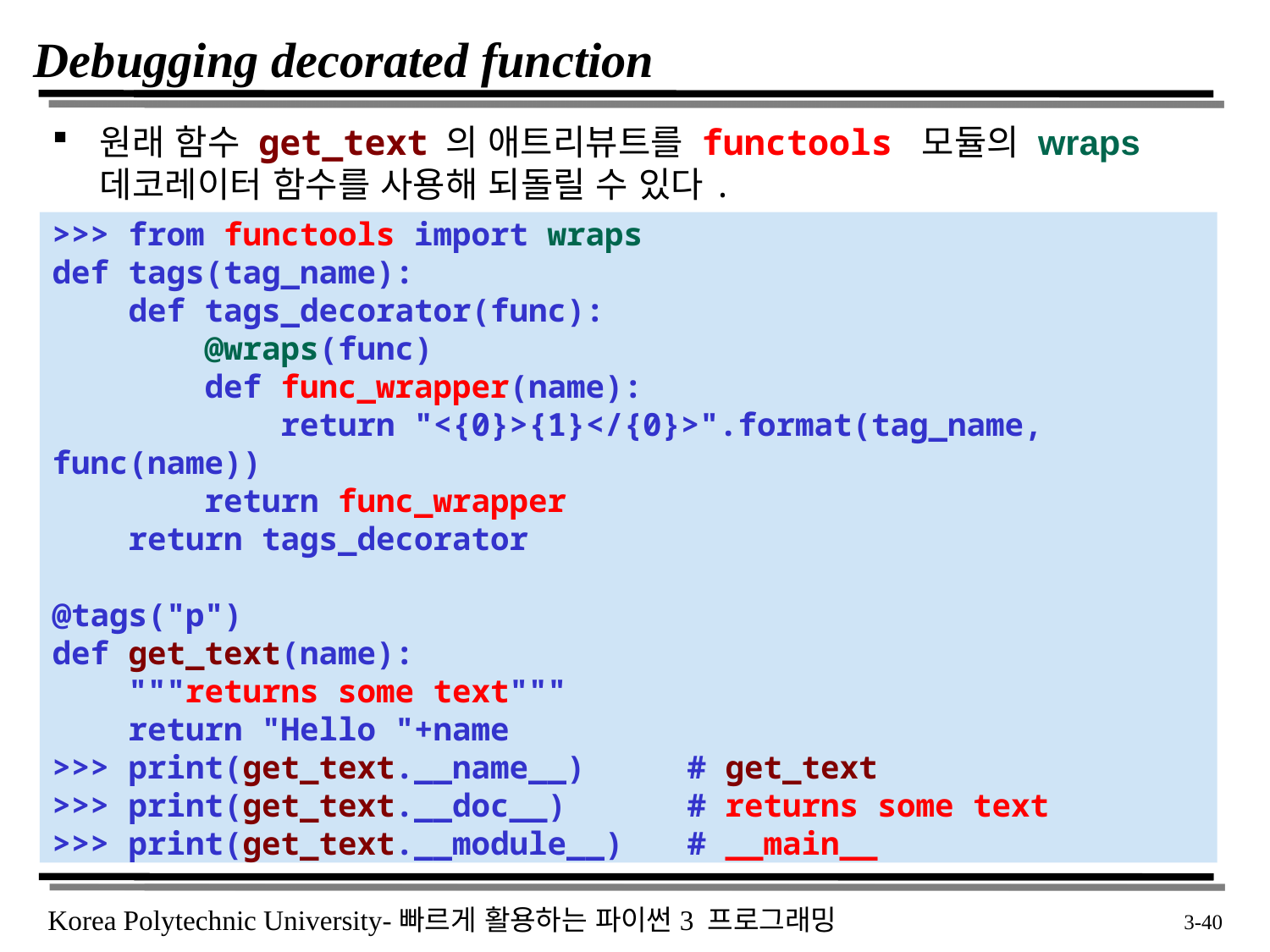

# Debugging decorated function
원래 함수 get_text 의 애트리뷰트를 functools 모듈의 wraps 데코레이터 함수를 사용해 되돌릴 수 있다.

>>> from functools import wraps
def tags(tag_name):
    def tags_decorator(func):
        @wraps(func)
        def func_wrapper(name):
            return "<{0}>{1}</{0}>".format(tag_name, func(name))
        return func_wrapper
    return tags_decorator

@tags("p")
def get_text(name):
    """returns some text"""
    return "Hello "+name
>>> print(get_text.__name__)	# get_text
>>> print(get_text.__doc__)	# returns some text
>>> print(get_text.__module__)	# __main__
 3-40